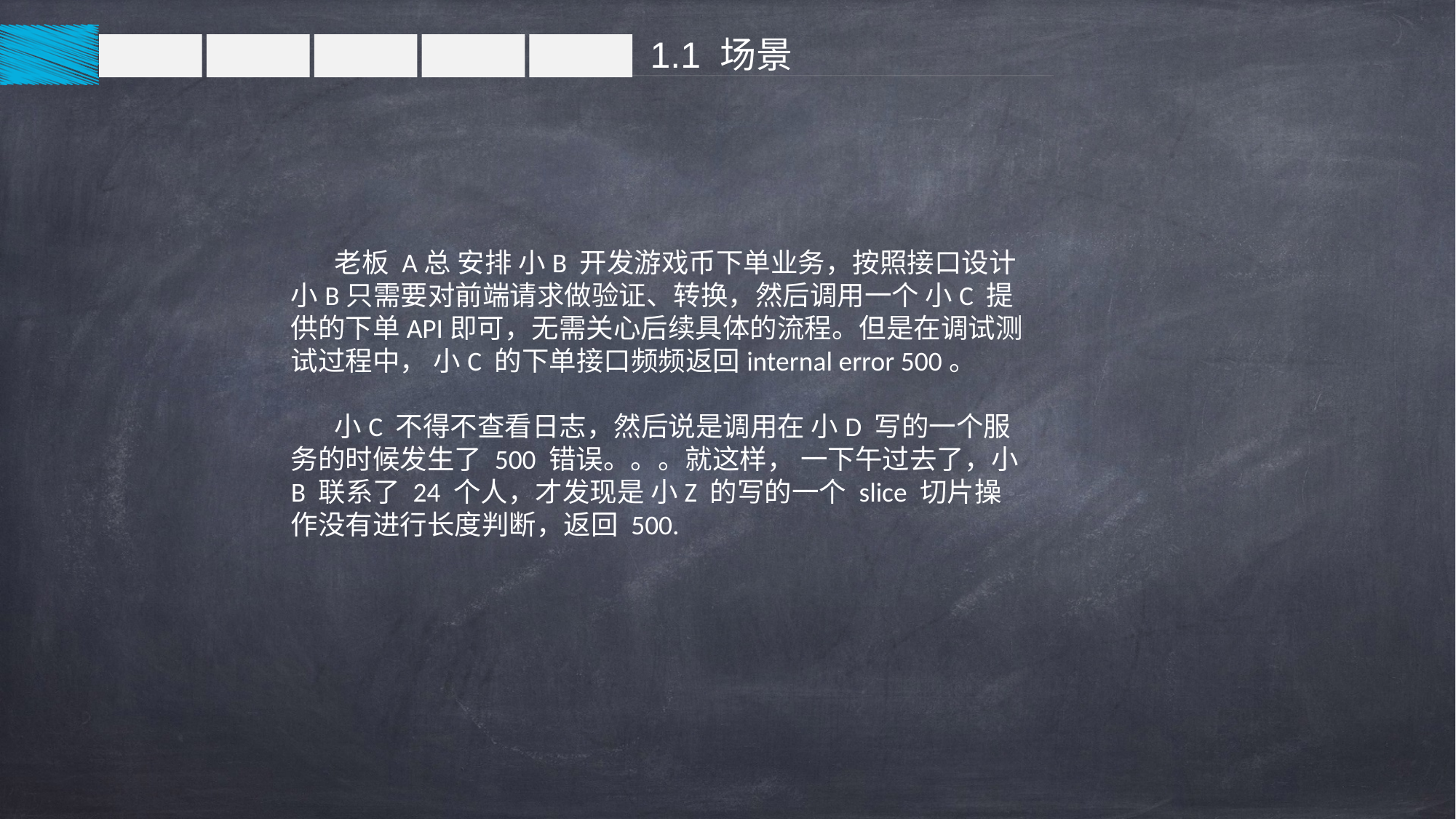

1.1 场景

      老板 A总 安排 小B 开发游戏币下单业务，按照接口设计 小B只需要对前端请求做验证、转换，然后调用一个 小C 提供的下单API即可，无需关心后续具体的流程。但是在调试测试过程中， 小C 的下单接口频频返回internal error 500。

      小C 不得不查看日志，然后说是调用在 小D 写的一个服务的时候发生了 500 错误。。。就这样， 一下午过去了，小B 联系了 24 个人，才发现是 小Z 的写的一个 slice 切片操作没有进行长度判断，返回 500.